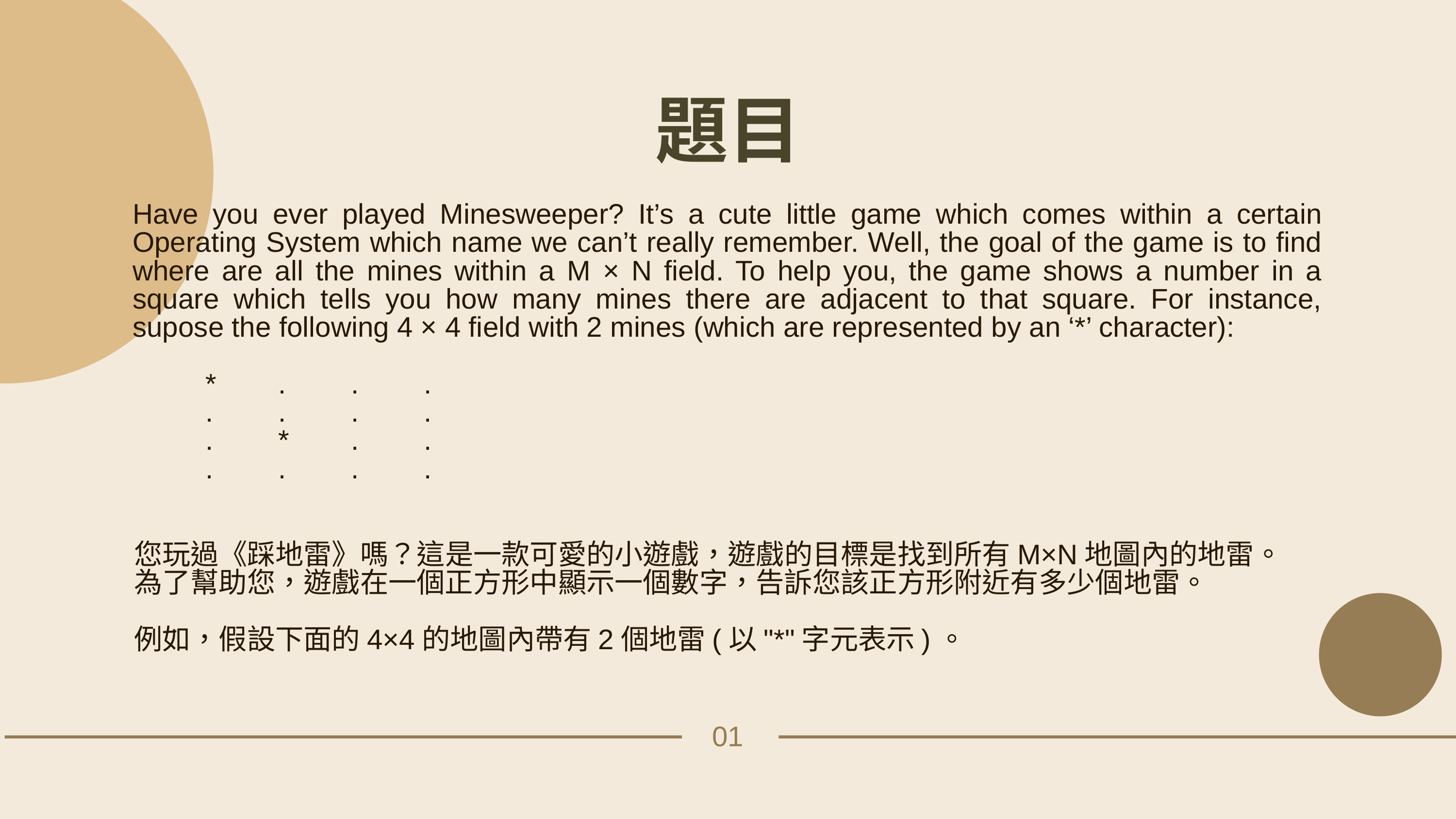

題目
Have you ever played Minesweeper? It’s a cute little game which comes within a certain Operating System which name we can’t really remember. Well, the goal of the game is to find where are all the mines within a M × N field. To help you, the game shows a number in a square which tells you how many mines there are adjacent to that square. For instance, supose the following 4 × 4 field with 2 mines (which are represented by an ‘*’ character):

	*	.	.	.
	.	.	.	.
	.	*	.	.
	.	.	.	.
您玩過《踩地雷》嗎？這是一款可愛的小遊戲，遊戲的目標是找到所有M×N地圖內的地雷。
為了幫助您，遊戲在一個正方形中顯示一個數字，告訴您該正方形附近有多少個地雷。

例如，假設下面的4×4的地圖內帶有2個地雷(以"*"字元表示)。

01